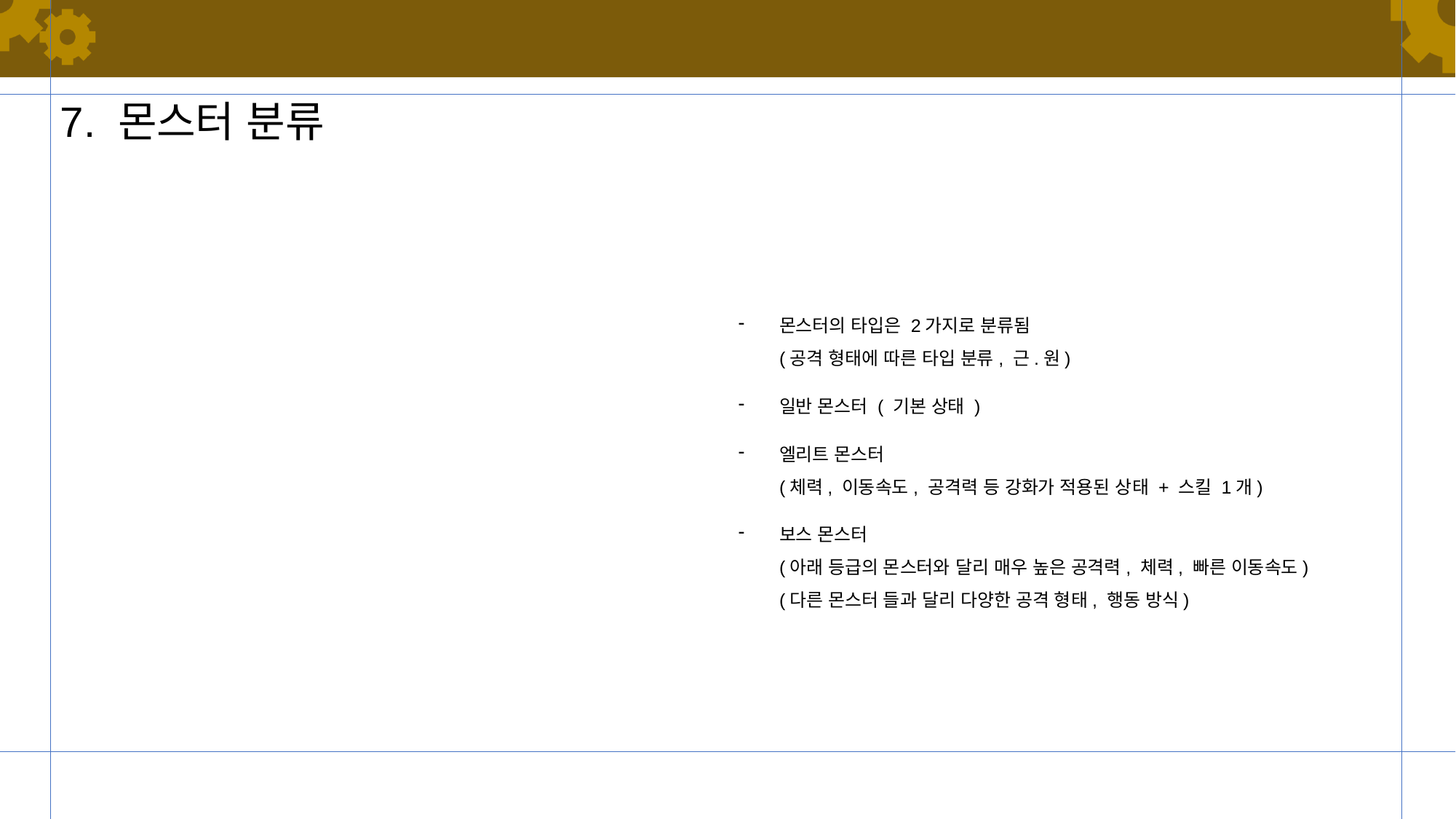

#
7. 몬스터 분류
몬스터의 타입은 2가지로 분류됨
(공격 형태에 따른 타입 분류, 근.원)
일반 몬스터 ( 기본 상태 )
엘리트 몬스터
(체력, 이동속도, 공격력 등 강화가 적용된 상태 + 스킬 1개)
보스 몬스터
(아래 등급의 몬스터와 달리 매우 높은 공격력, 체력, 빠른 이동속도)
(다른 몬스터 들과 달리 다양한 공격 형태, 행동 방식)